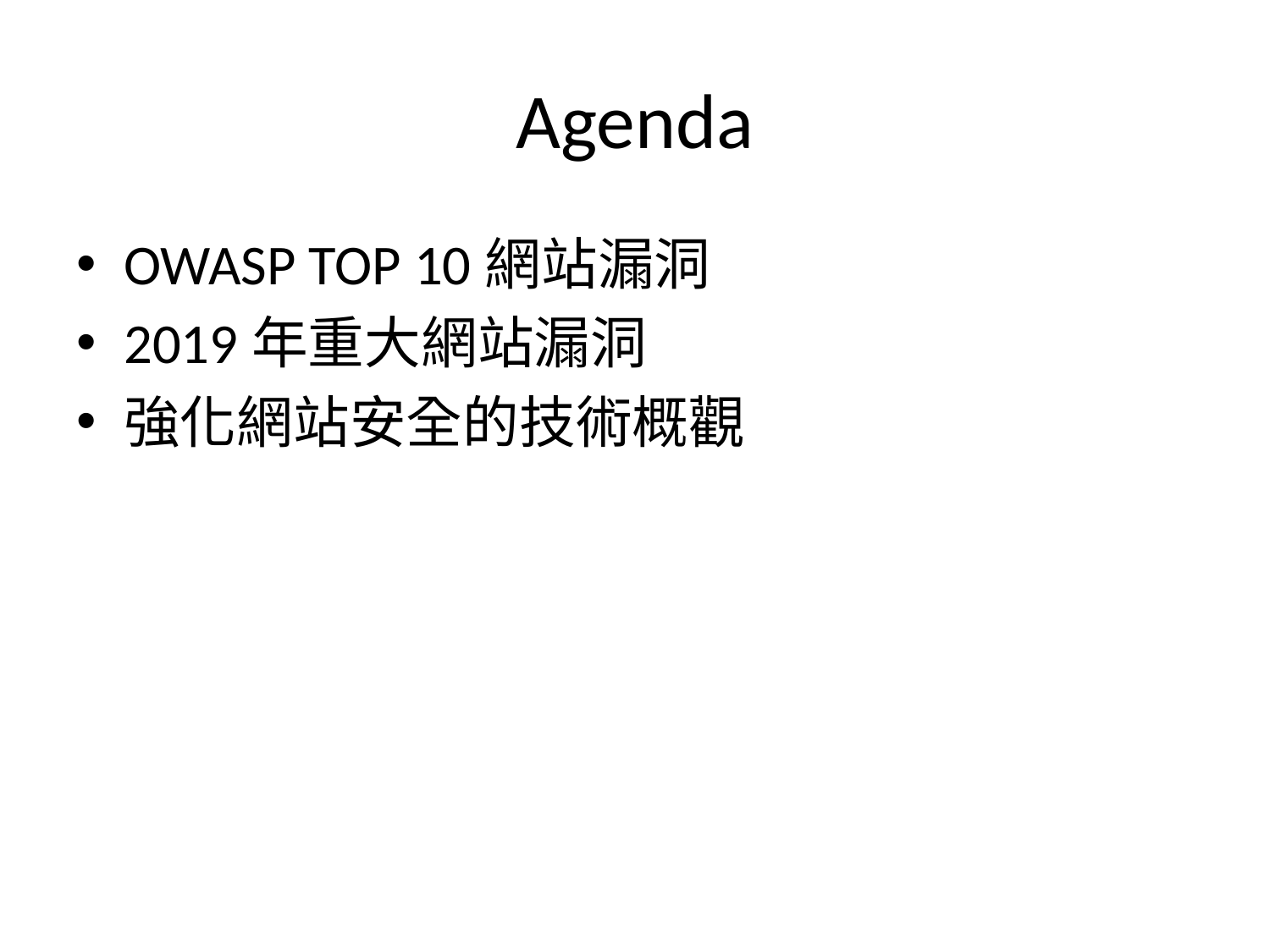

# Agenda
OWASP TOP 10網站漏洞
2019年重大網站漏洞
強化網站安全的技術概觀